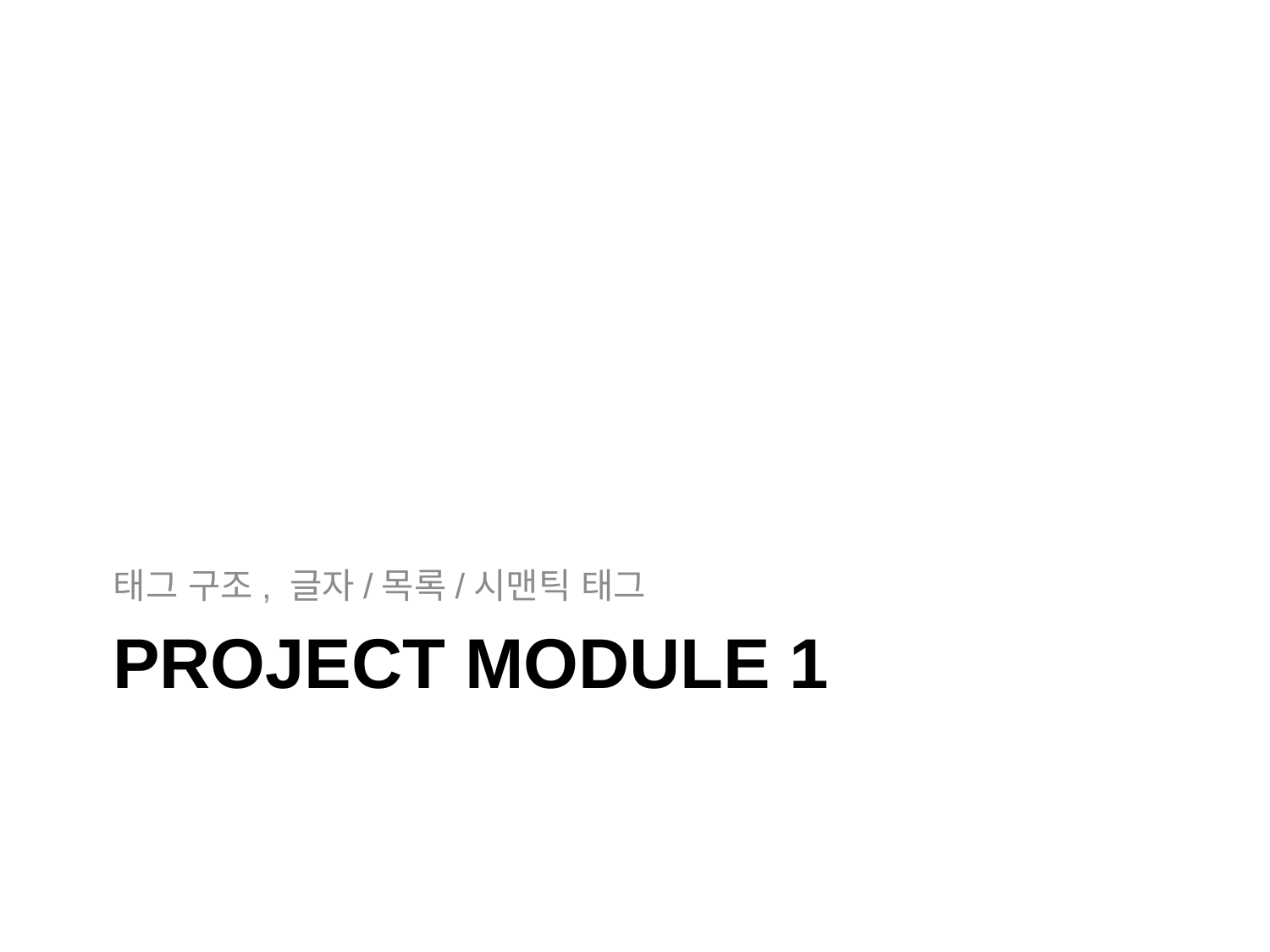

태그 구조, 글자/목록/시맨틱 태그
# Project module 1